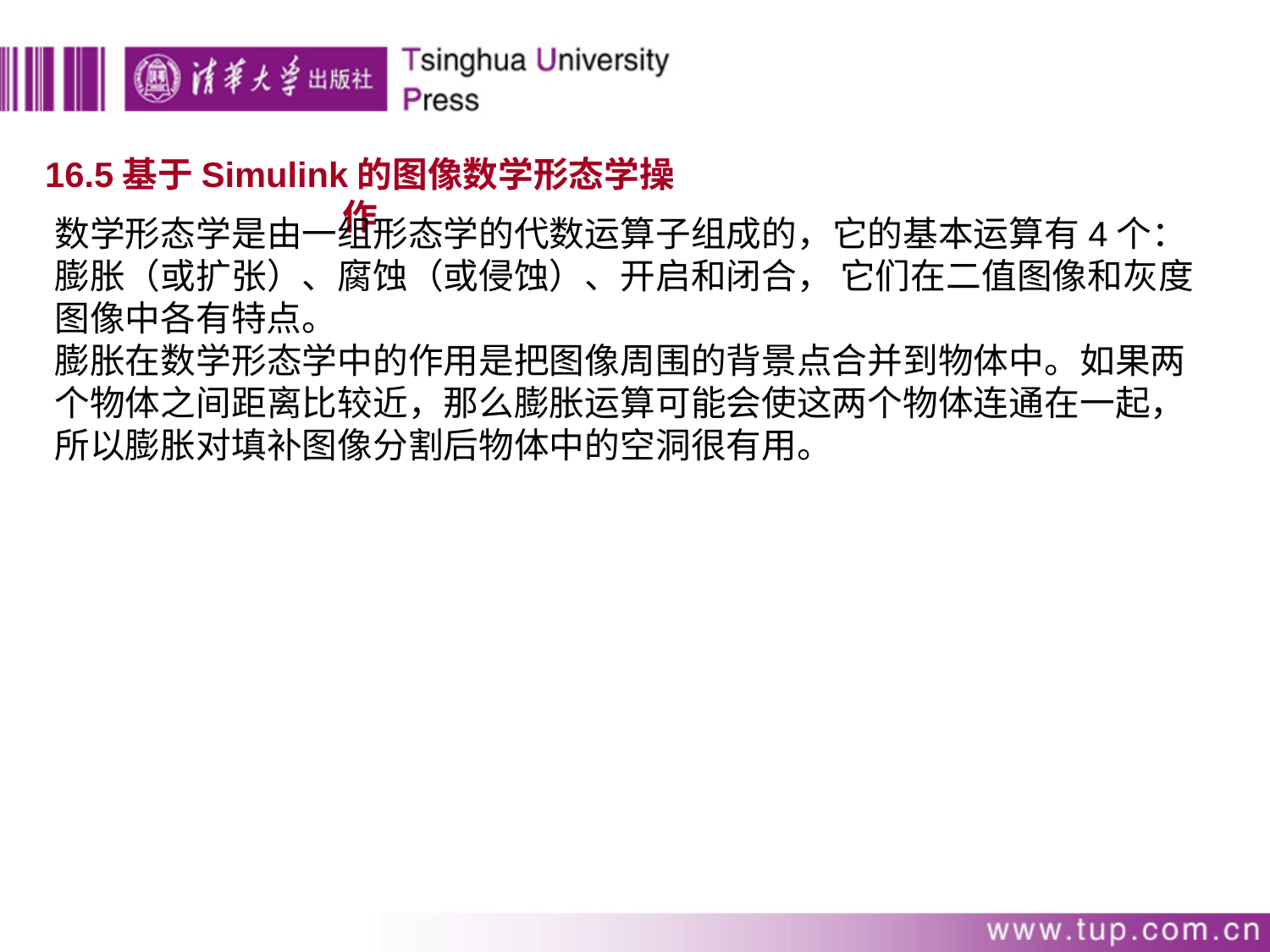

16.5基于Simulink的图像数学形态学操作
数学形态学是由一组形态学的代数运算子组成的，它的基本运算有4个： 膨胀（或扩张）、腐蚀（或侵蚀）、开启和闭合， 它们在二值图像和灰度图像中各有特点。
膨胀在数学形态学中的作用是把图像周围的背景点合并到物体中。如果两个物体之间距离比较近，那么膨胀运算可能会使这两个物体连通在一起，所以膨胀对填补图像分割后物体中的空洞很有用。